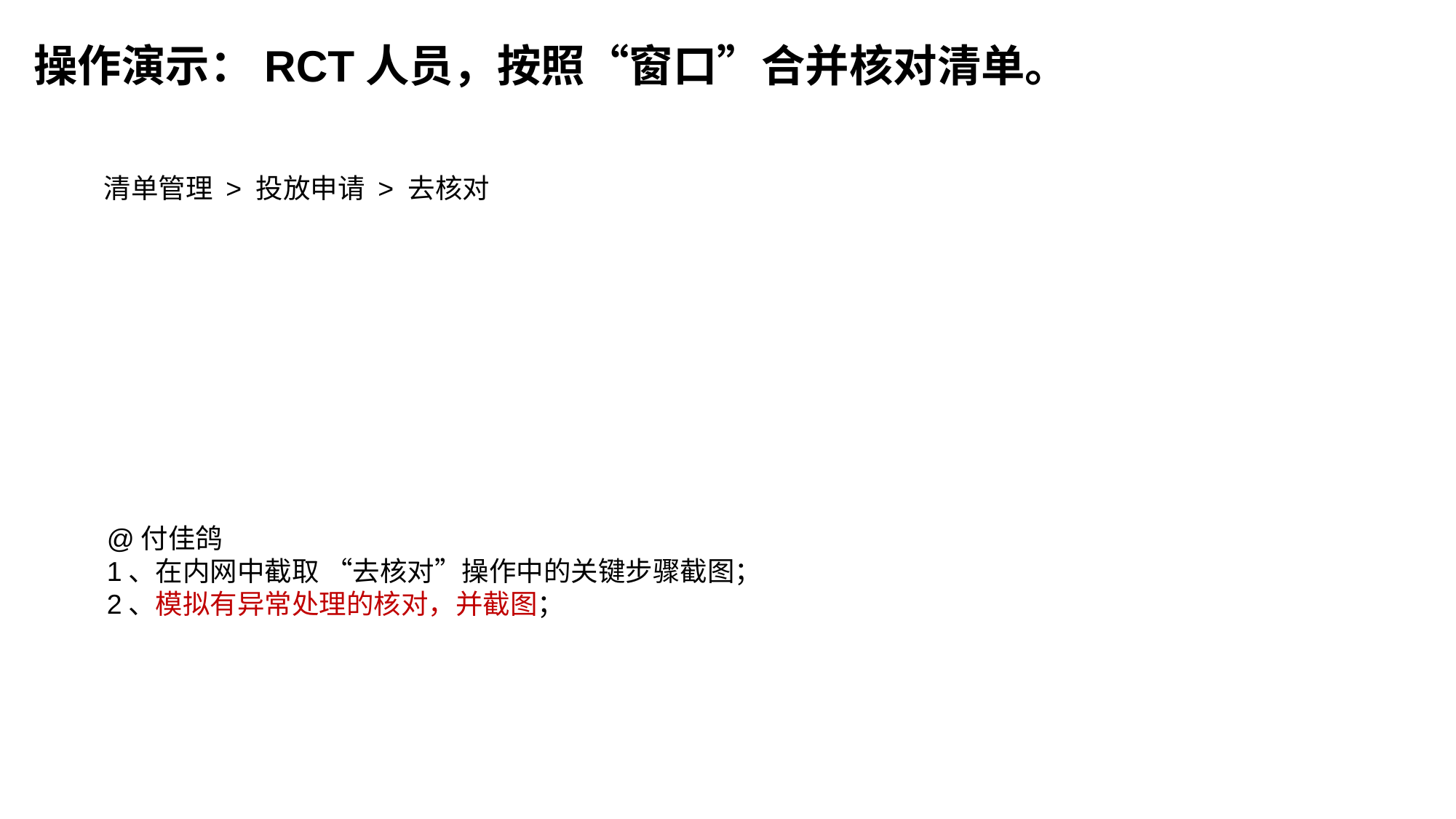

# 操作演示：RCT人员，按照“窗口”合并核对清单。
清单管理 > 投放申请 > 去核对
@付佳鸽
1、在内网中截取 “去核对”操作中的关键步骤截图；
2、模拟有异常处理的核对，并截图；